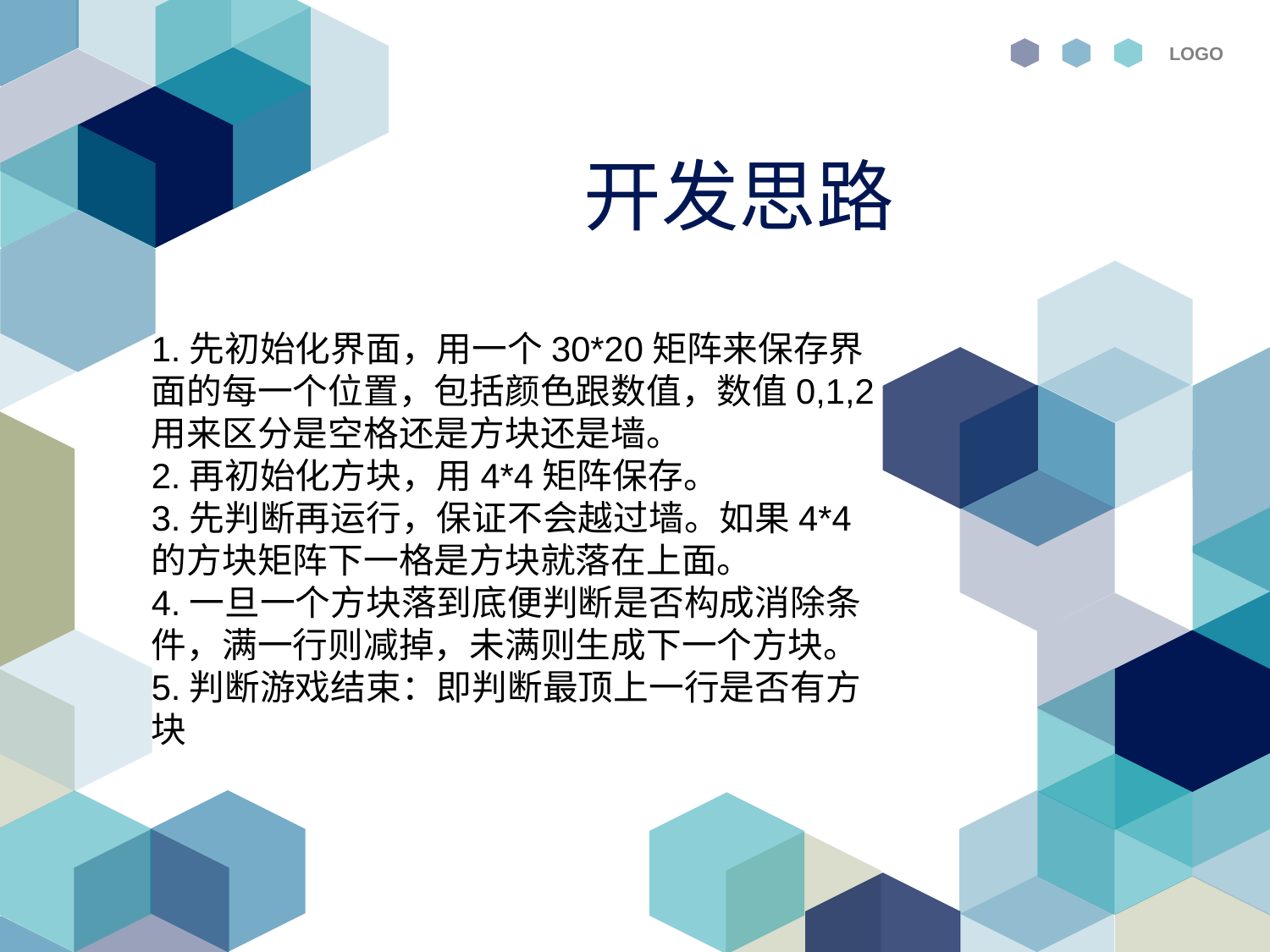

开发思路
1.先初始化界面，用一个30*20矩阵来保存界面的每一个位置，包括颜色跟数值，数值0,1,2用来区分是空格还是方块还是墙。
2.再初始化方块，用4*4矩阵保存。
3.先判断再运行，保证不会越过墙。如果4*4的方块矩阵下一格是方块就落在上面。
4.一旦一个方块落到底便判断是否构成消除条件，满一行则减掉，未满则生成下一个方块。
5.判断游戏结束：即判断最顶上一行是否有方块